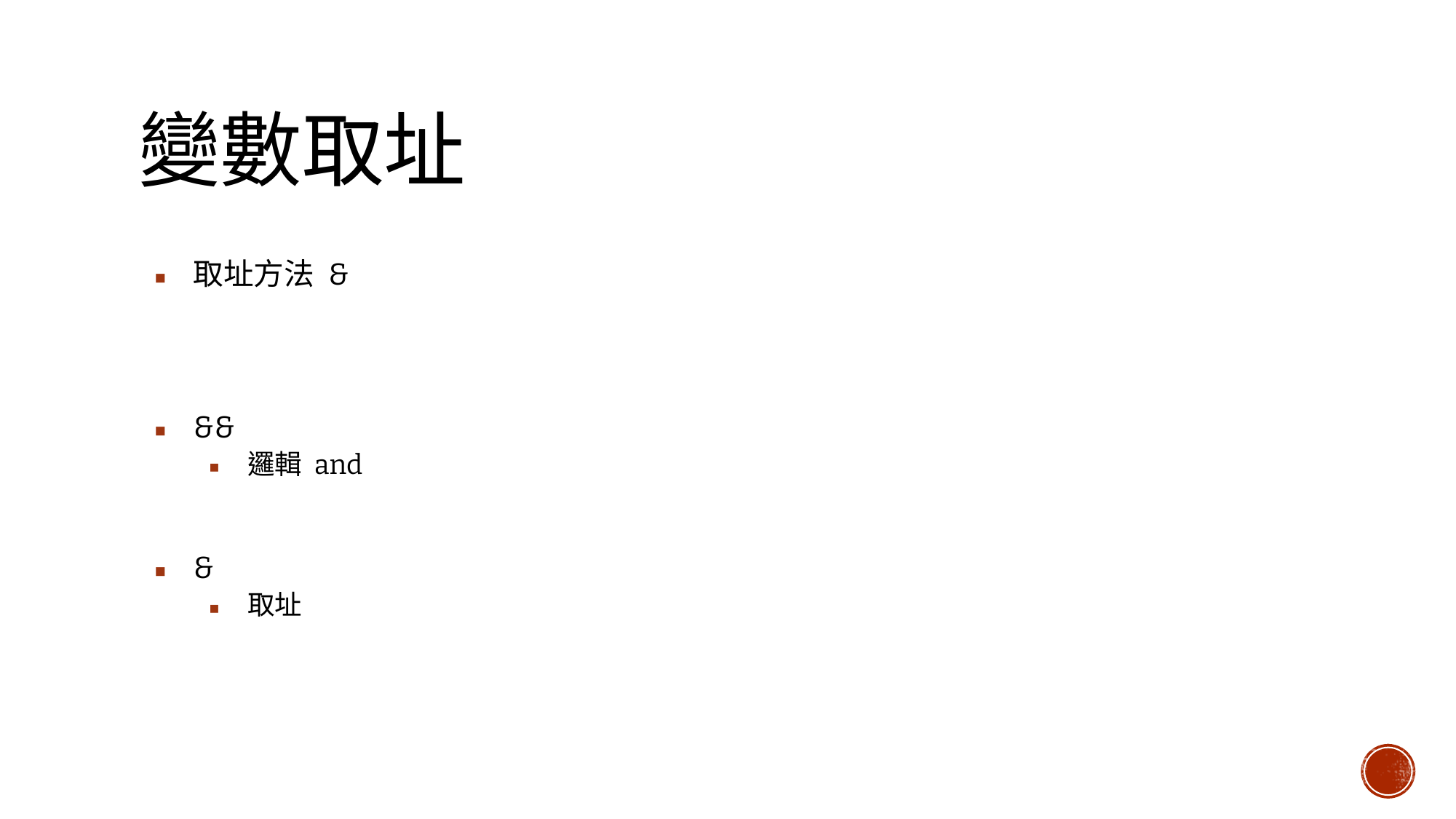

# 變數取址
取址方法 &

&&
邏輯 and

&
取址